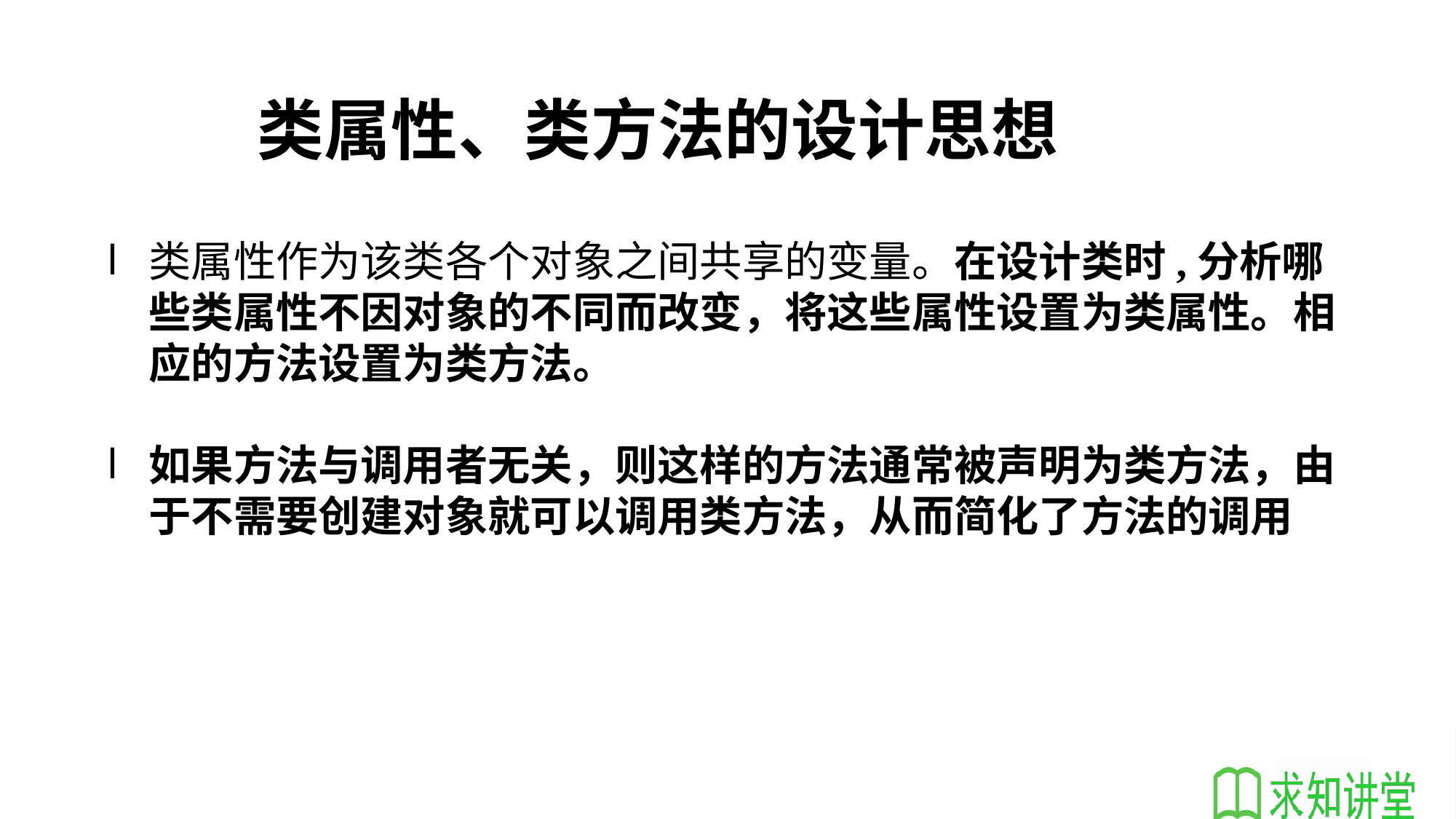

# 类属性、类方法的设计思想
类属性作为该类各个对象之间共享的变量。在设计类时,分析哪些类属性不因对象的不同而改变，将这些属性设置为类属性。相应的方法设置为类方法。

如果方法与调用者无关，则这样的方法通常被声明为类方法，由于不需要创建对象就可以调用类方法，从而简化了方法的调用